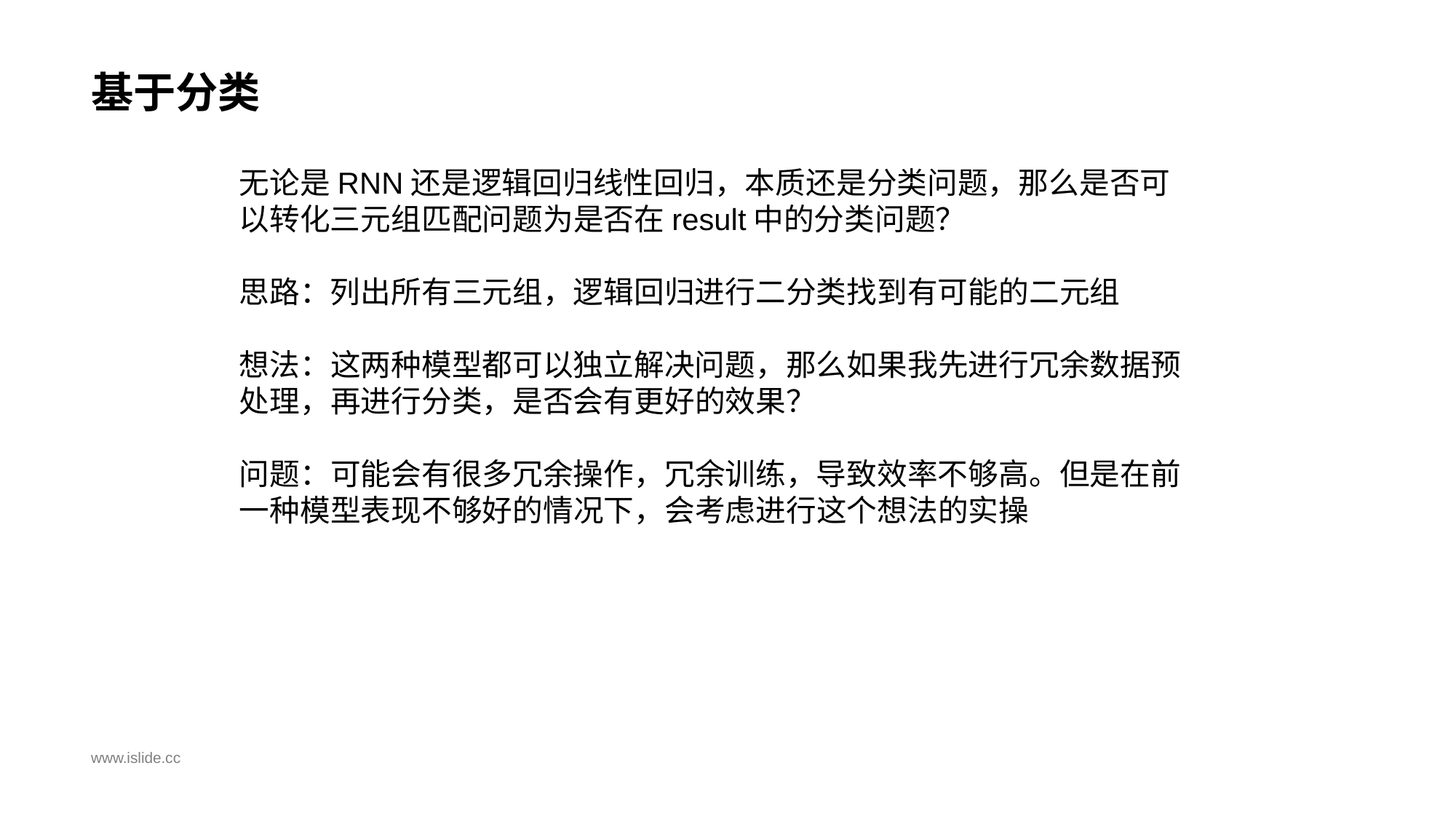

# 基于分类
无论是RNN还是逻辑回归线性回归，本质还是分类问题，那么是否可以转化三元组匹配问题为是否在result中的分类问题？

思路：列出所有三元组，逻辑回归进行二分类找到有可能的二元组

想法：这两种模型都可以独立解决问题，那么如果我先进行冗余数据预处理，再进行分类，是否会有更好的效果？

问题：可能会有很多冗余操作，冗余训练，导致效率不够高。但是在前一种模型表现不够好的情况下，会考虑进行这个想法的实操

www.islide.cc
27